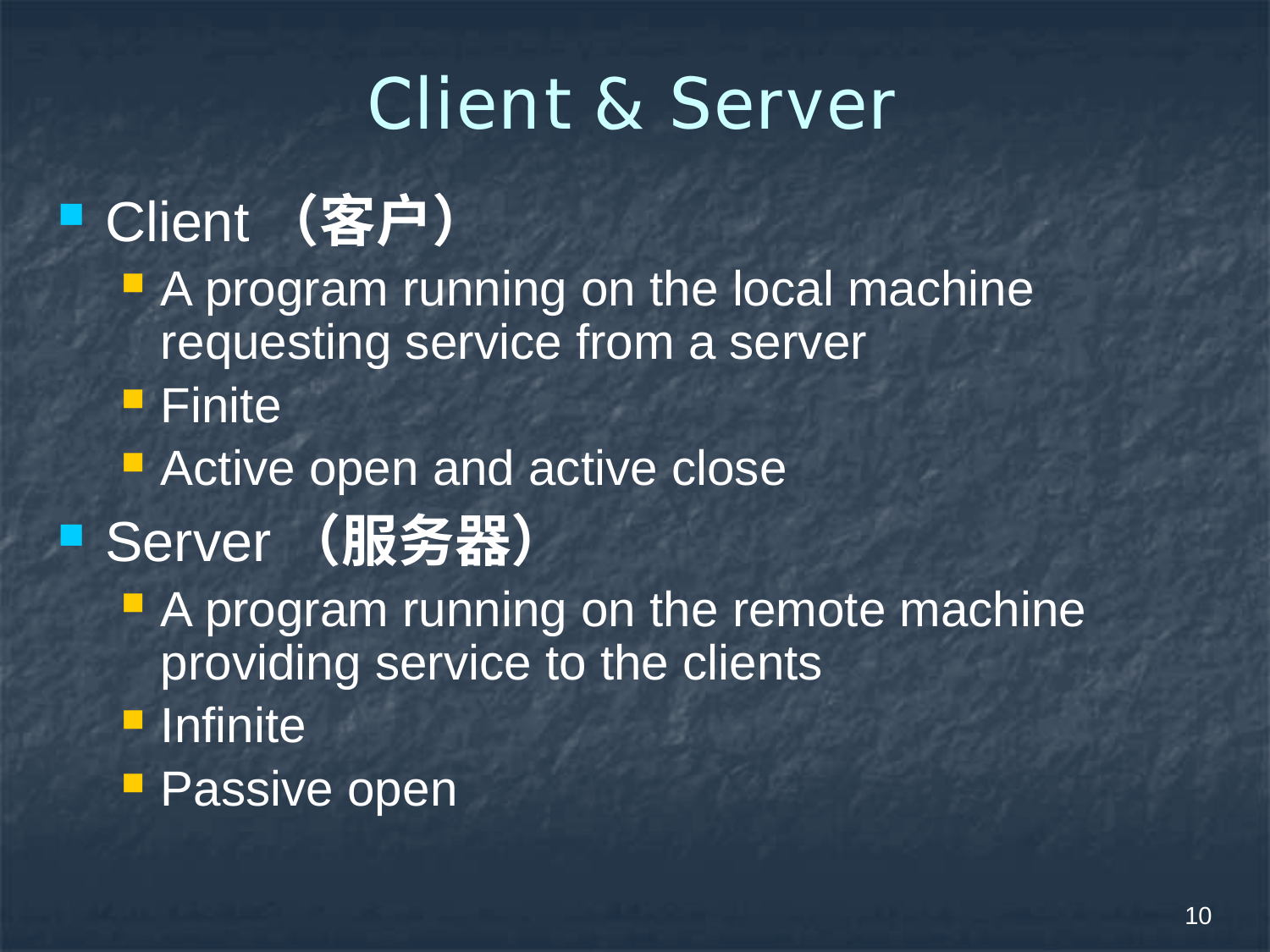

# Client & Server
Client（客户）
A program running on the local machine requesting service from a server
Finite
Active open and active close
Server（服务器）
A program running on the remote machine providing service to the clients
Infinite
Passive open
10